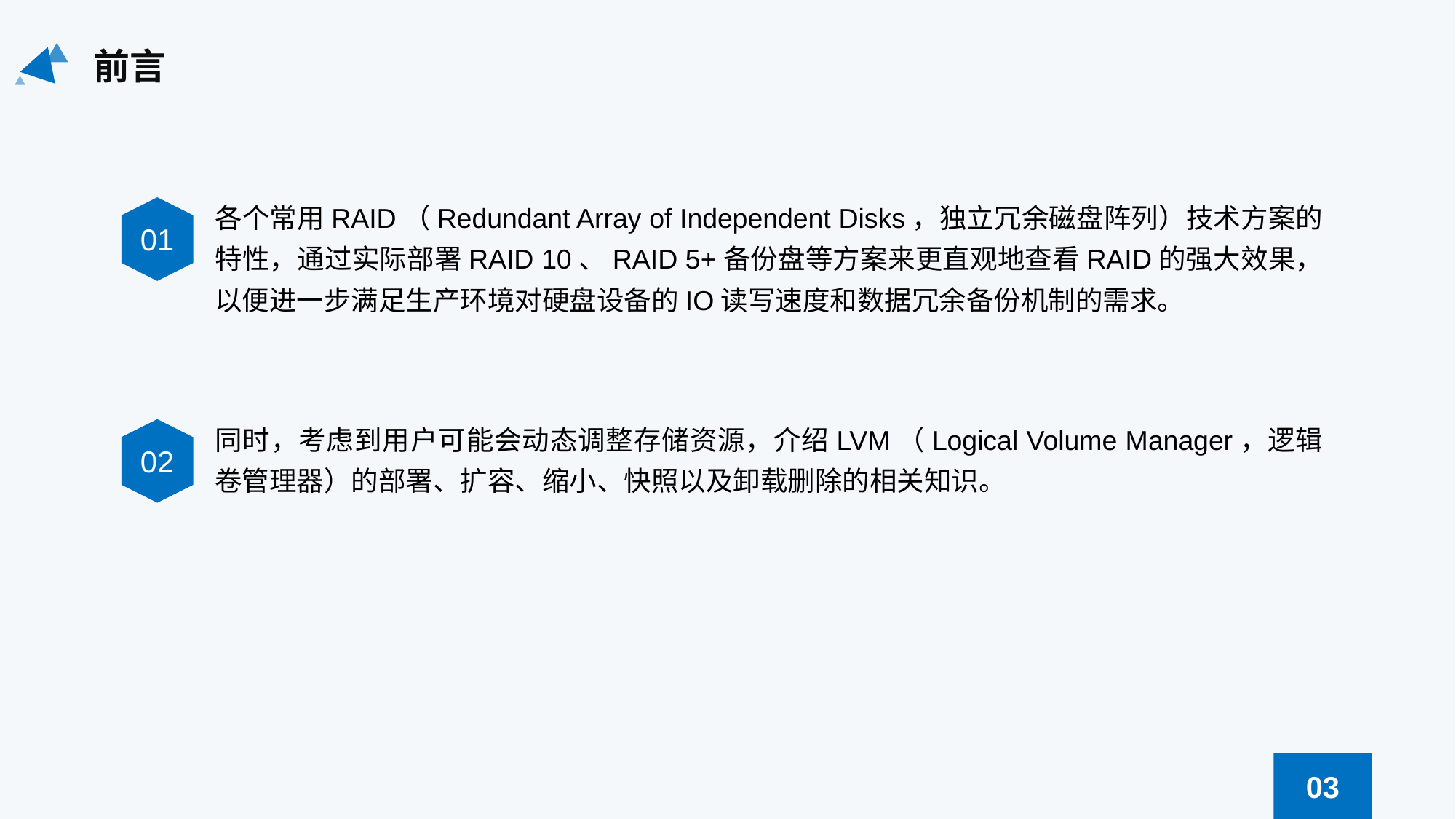

前言

各个常用RAID（Redundant Array of Independent Disks，独立冗余磁盘阵列）技术方案的特性，通过实际部署RAID 10、RAID 5+备份盘等方案来更直观地查看RAID的强大效果，以便进一步满足生产环境对硬盘设备的IO读写速度和数据冗余备份机制的需求。

01
同时，考虑到用户可能会动态调整存储资源，介绍LVM（Logical Volume Manager，逻辑卷管理器）的部署、扩容、缩小、快照以及卸载删除的相关知识。

02

03